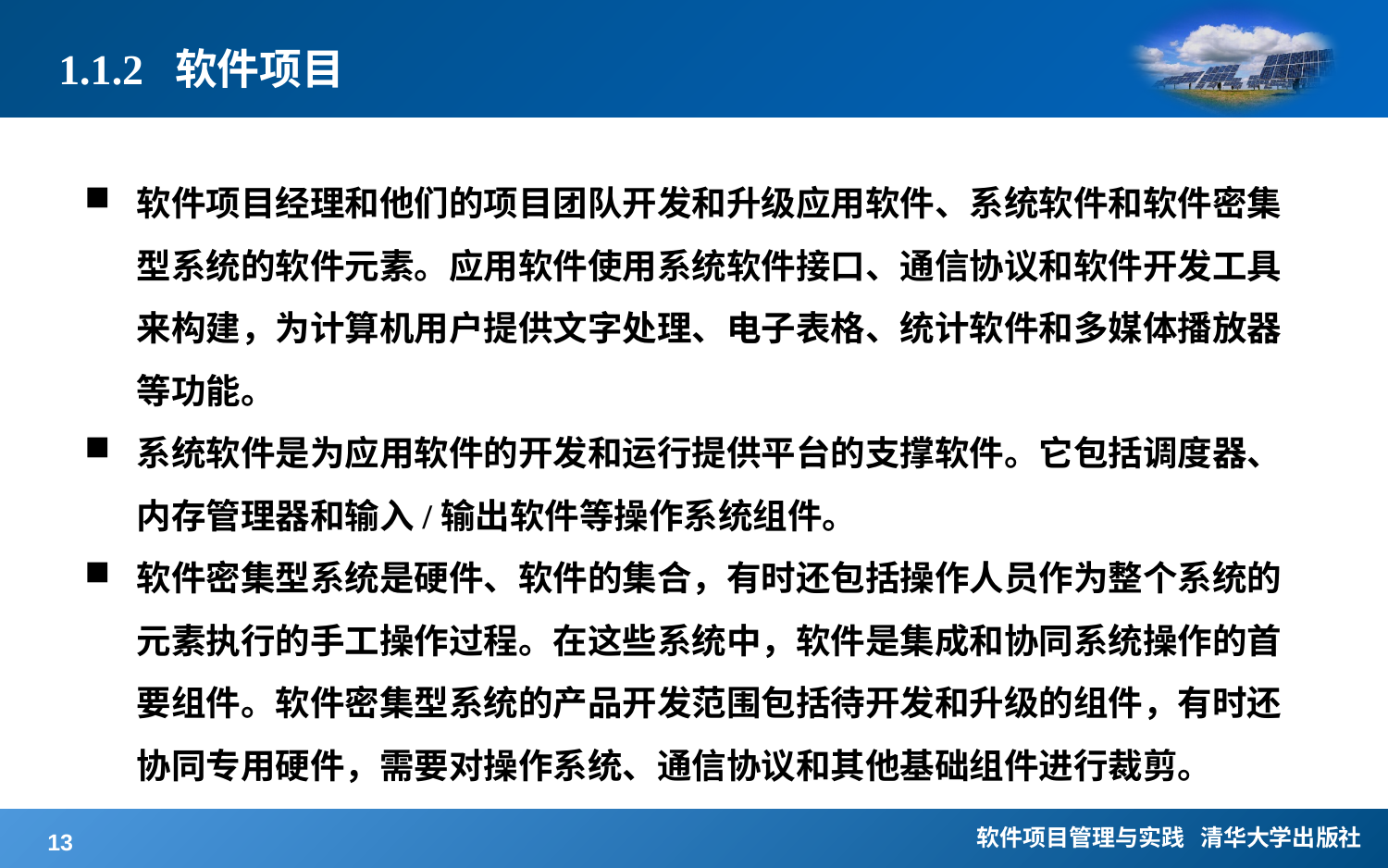

# 1.1.2  软件项目
软件项目经理和他们的项目团队开发和升级应用软件、系统软件和软件密集型系统的软件元素。应用软件使用系统软件接口、通信协议和软件开发工具来构建，为计算机用户提供文字处理、电子表格、统计软件和多媒体播放器等功能。
系统软件是为应用软件的开发和运行提供平台的支撑软件。它包括调度器、内存管理器和输入/输出软件等操作系统组件。
软件密集型系统是硬件、软件的集合，有时还包括操作人员作为整个系统的元素执行的手工操作过程。在这些系统中，软件是集成和协同系统操作的首要组件。软件密集型系统的产品开发范围包括待开发和升级的组件，有时还协同专用硬件，需要对操作系统、通信协议和其他基础组件进行裁剪。